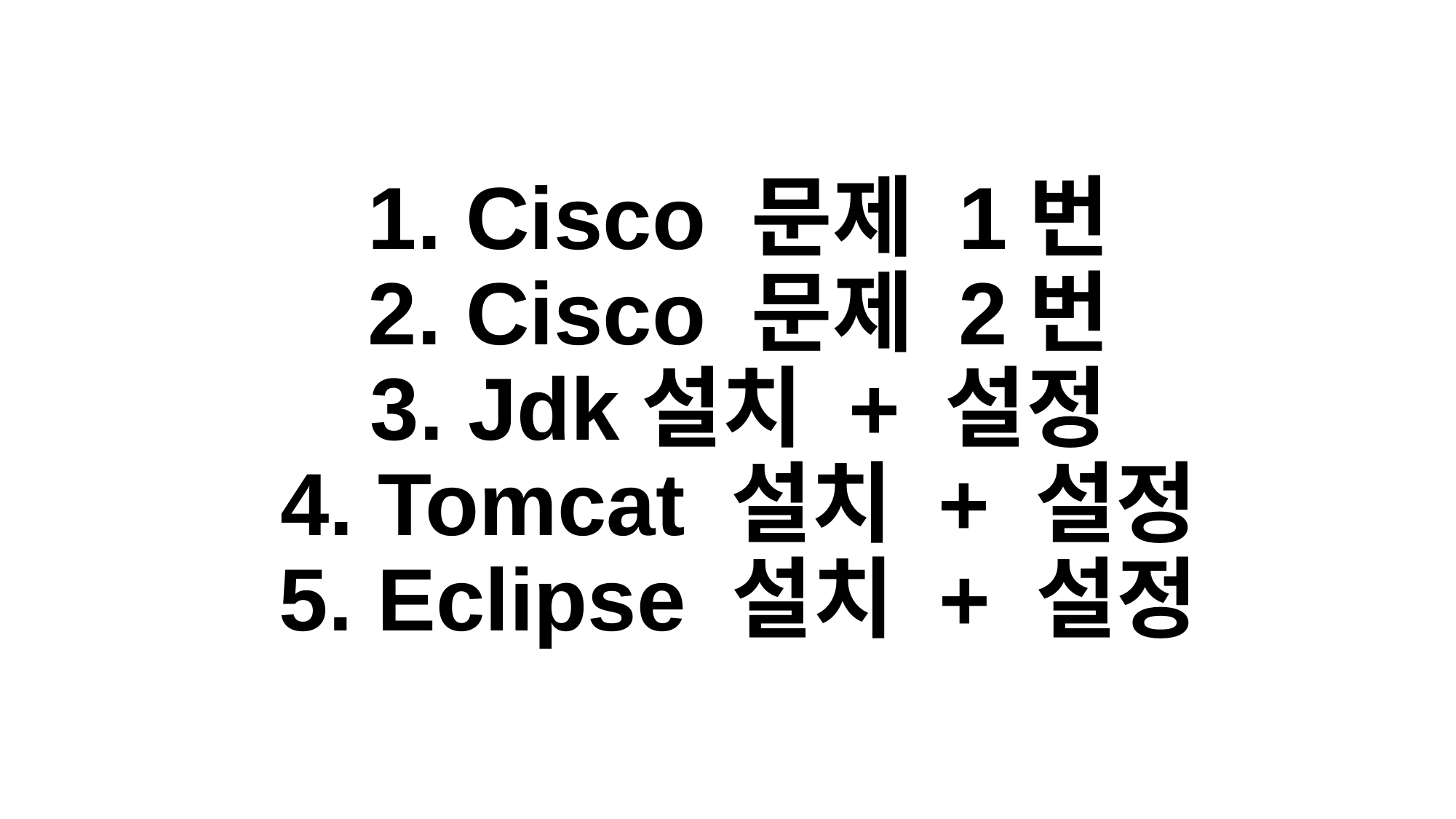

# 1. Cisco 문제 1번 2. Cisco 문제 2번 3. Jdk설치 + 설정 4. Tomcat 설치 + 설정 5. Eclipse 설치 + 설정